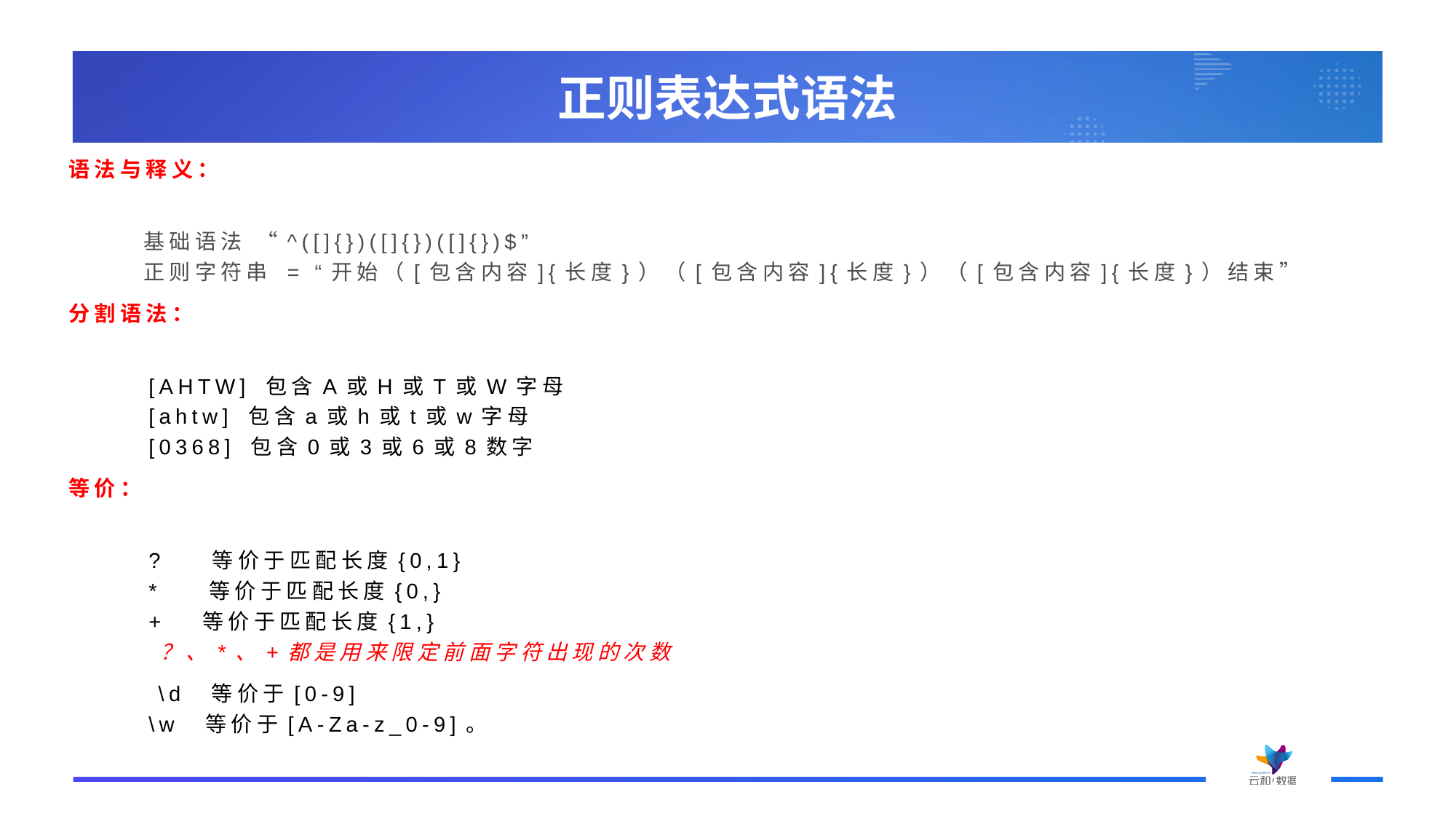

# 正则表达式语法
语法与释义：
　　基础语法 “^([]{})([]{})([]{})$”
　　正则字符串 = “开始（[包含内容]{长度}）（[包含内容]{长度}）（[包含内容]{长度}）结束”
分割语法：
　　[AHTW] 包含A或H或T或W字母
　　[ahtw] 包含a或h或t或w字母
　　[0368] 包含0或3或6或8数字
等价：
　　?    等价于匹配长度{0,1}
　　*    等价于匹配长度{0,}
　　+   等价于匹配长度{1,}
      ？、*、+都是用来限定前面字符出现的次数
   　　\d  等价于[0-9]
　　\w  等价于[A-Za-z_0-9]。